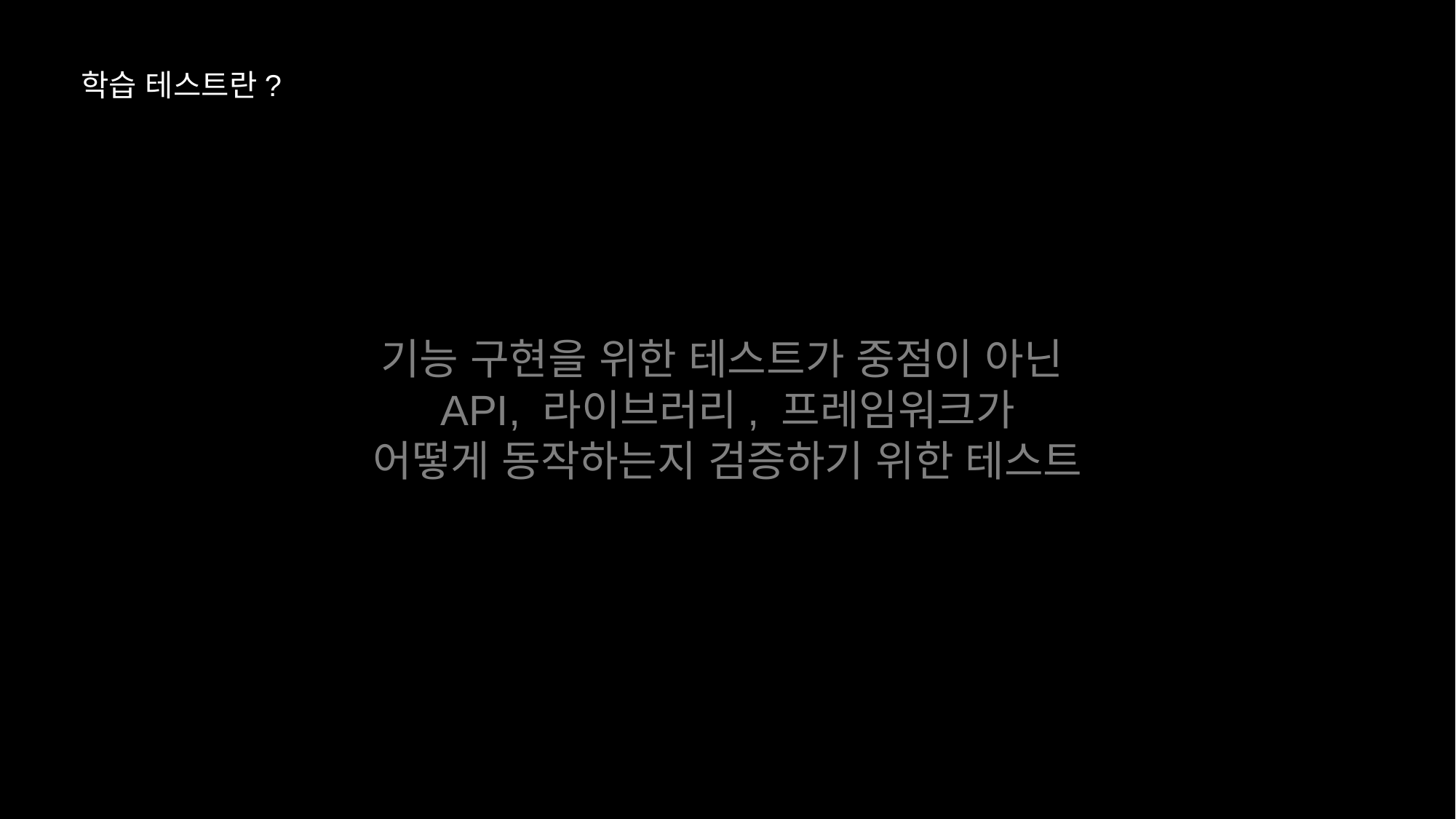

학습 테스트란?
기능 구현을 위한 테스트가 중점이 아닌
API, 라이브러리, 프레임워크가
어떻게 동작하는지 검증하기 위한 테스트